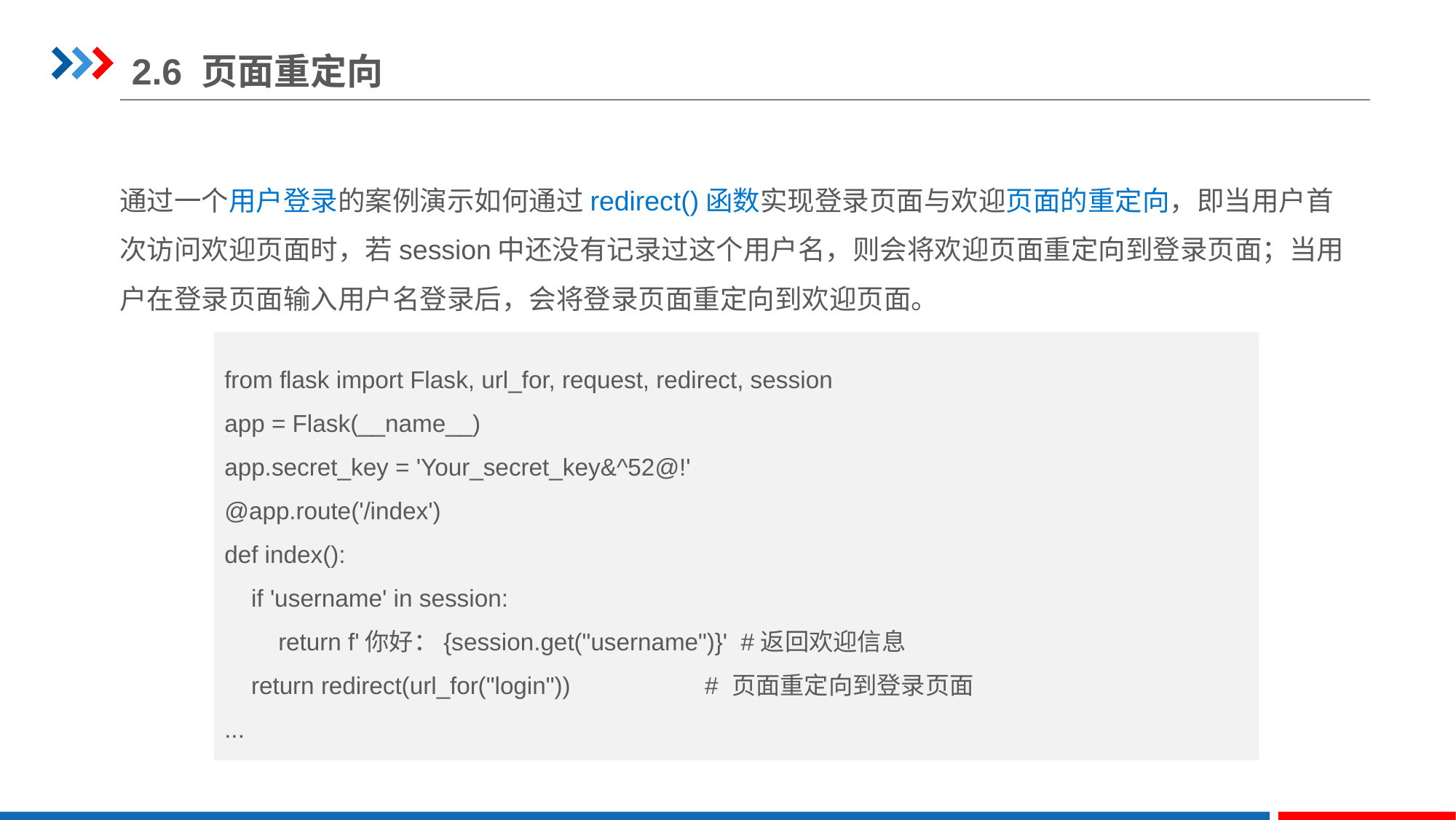

2.6 页面重定向
通过一个用户登录的案例演示如何通过redirect()函数实现登录页面与欢迎页面的重定向，即当用户首次访问欢迎页面时，若session中还没有记录过这个用户名，则会将欢迎页面重定向到登录页面；当用户在登录页面输入用户名登录后，会将登录页面重定向到欢迎页面。
from flask import Flask, url_for, request, redirect, session
app = Flask(__name__)
app.secret_key = 'Your_secret_key&^52@!'
@app.route('/index')
def index():
    if 'username' in session:
        return f'你好：{session.get("username")}'  #返回欢迎信息
    return redirect(url_for("login"))                    # 页面重定向到登录页面
...